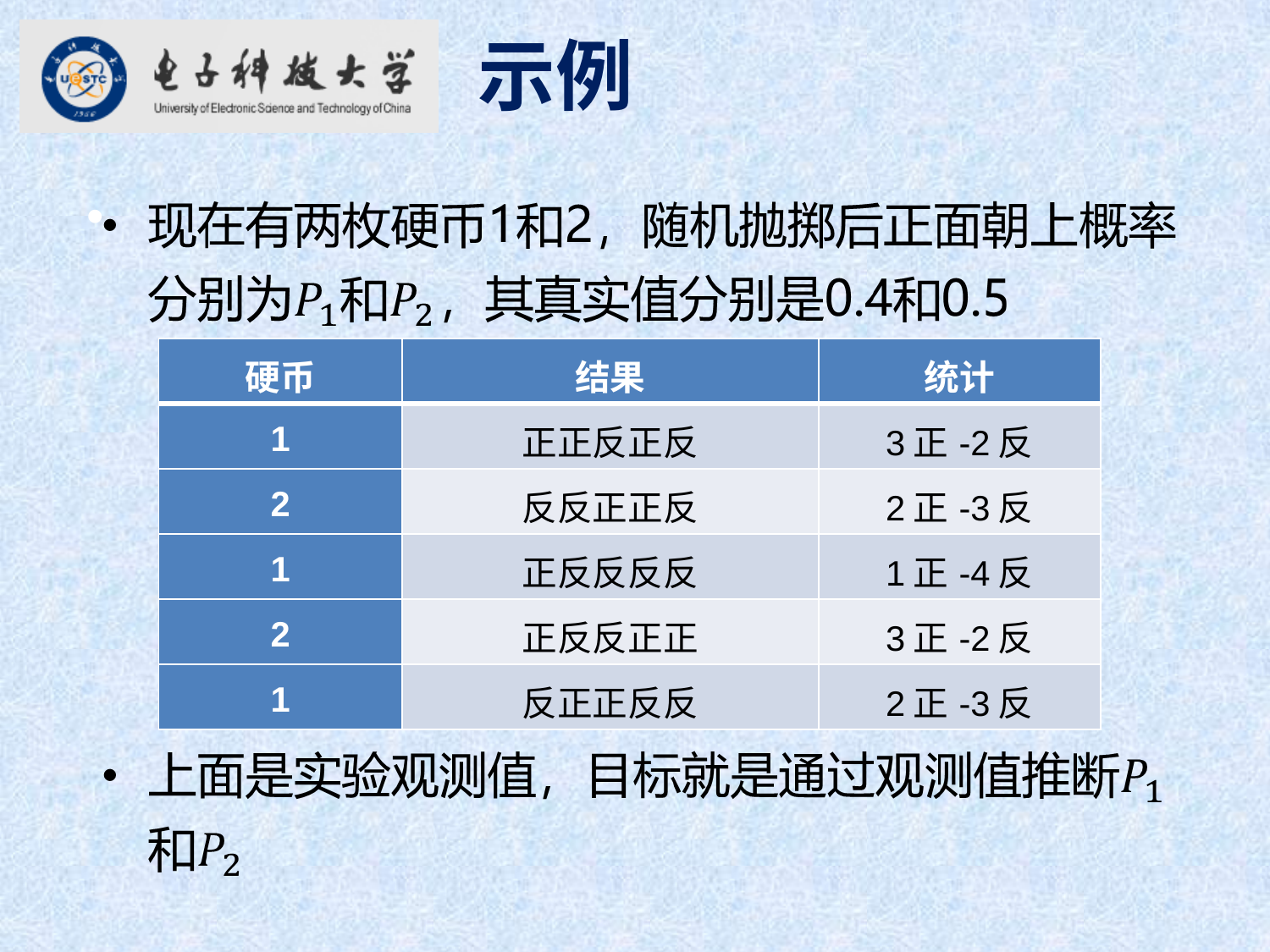

示例

| 硬币 | 结果 | 统计 |
| --- | --- | --- |
| 1 | 正正反正反 | 3正-2反 |
| 2 | 反反正正反 | 2正-3反 |
| 1 | 正反反反反 | 1正-4反 |
| 2 | 正反反正正 | 3正-2反 |
| 1 | 反正正反反 | 2正-3反 |